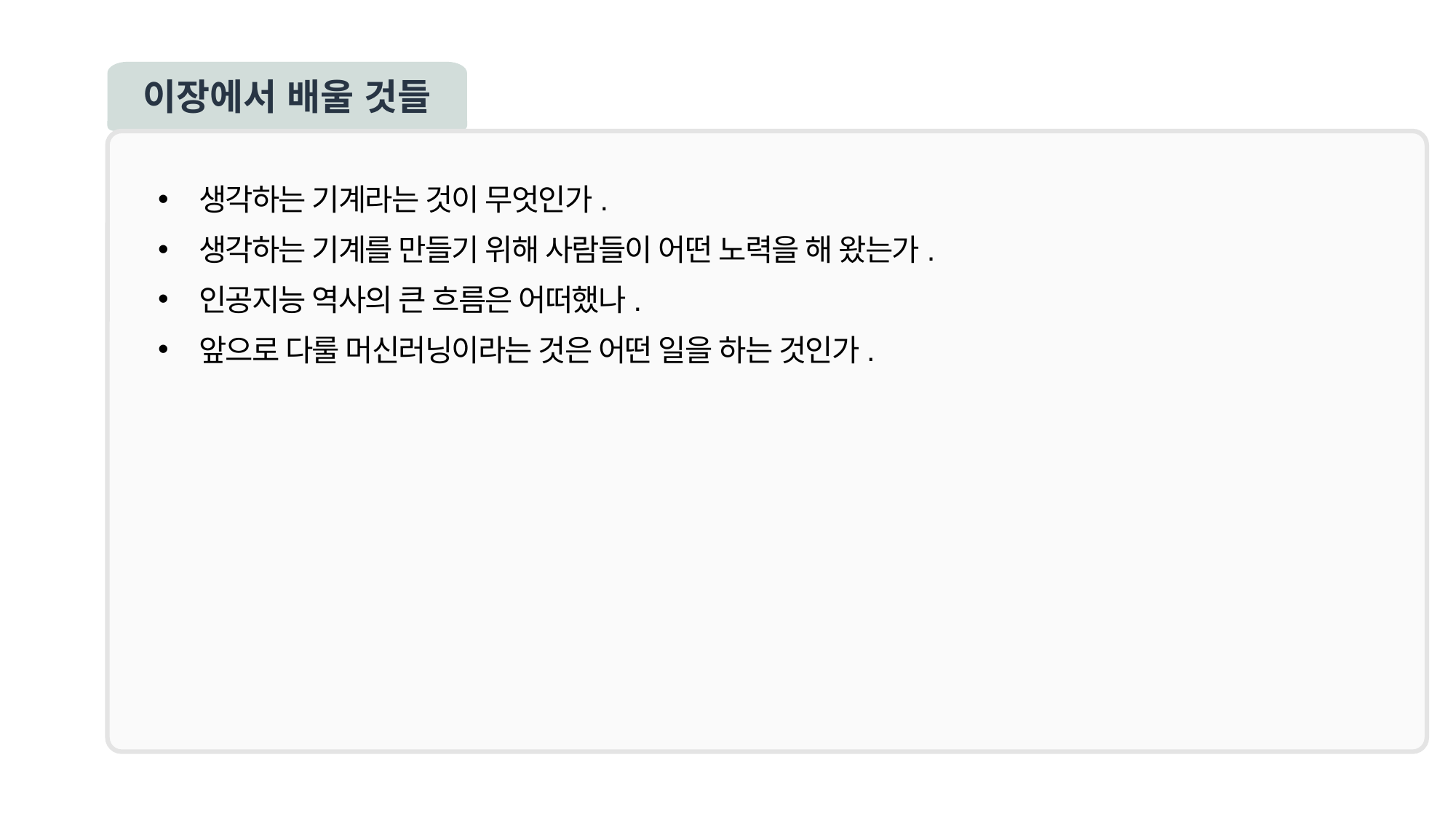

이장에서 배울 것들

생각하는 기계라는 것이 무엇인가.
생각하는 기계를 만들기 위해 사람들이 어떤 노력을 해 왔는가.
인공지능 역사의 큰 흐름은 어떠했나.
앞으로 다룰 머신러닝이라는 것은 어떤 일을 하는 것인가.